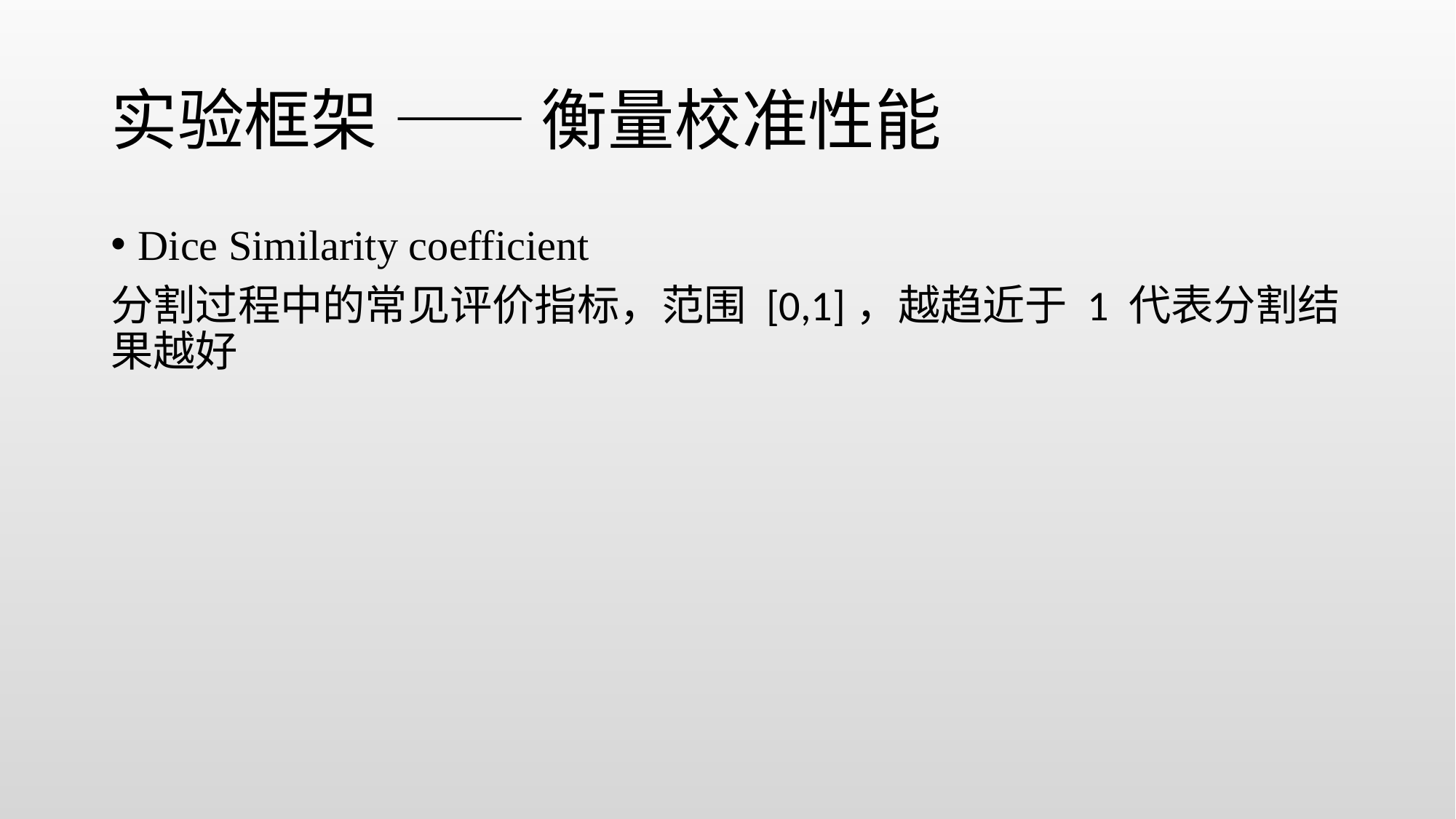

# 实验框架 —— 衡量校准性能
Dice Similarity coefficient
分割过程中的常见评价指标，范围 [0,1]，越趋近于 1 代表分割结果越好